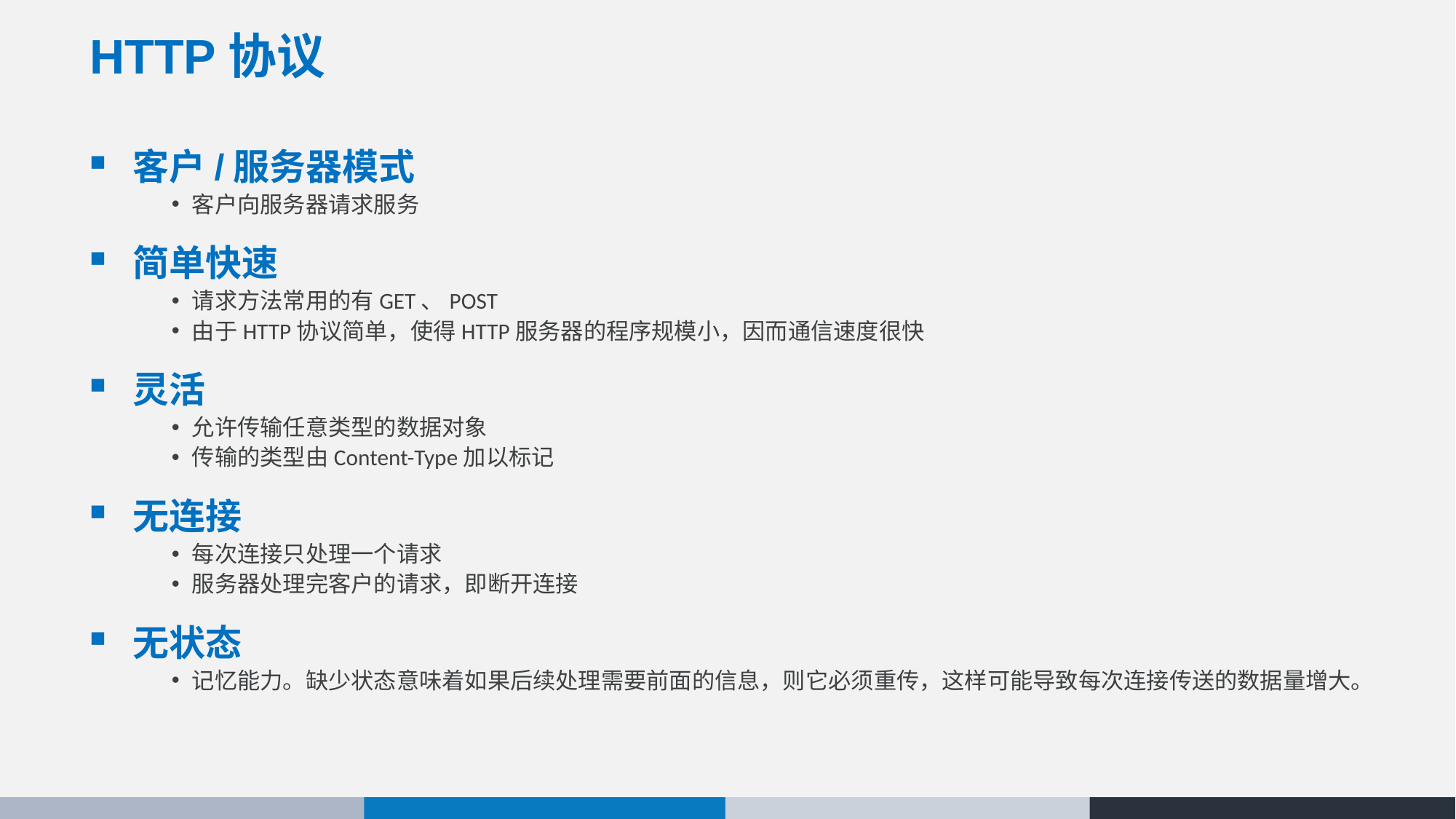

# HTTP协议
客户/服务器模式
客户向服务器请求服务
简单快速
请求方法常用的有GET、POST
由于HTTP协议简单，使得HTTP服务器的程序规模小，因而通信速度很快
灵活
允许传输任意类型的数据对象
传输的类型由Content-Type加以标记
无连接
每次连接只处理一个请求
服务器处理完客户的请求，即断开连接
无状态
记忆能力。缺少状态意味着如果后续处理需要前面的信息，则它必须重传，这样可能导致每次连接传送的数据量增大。